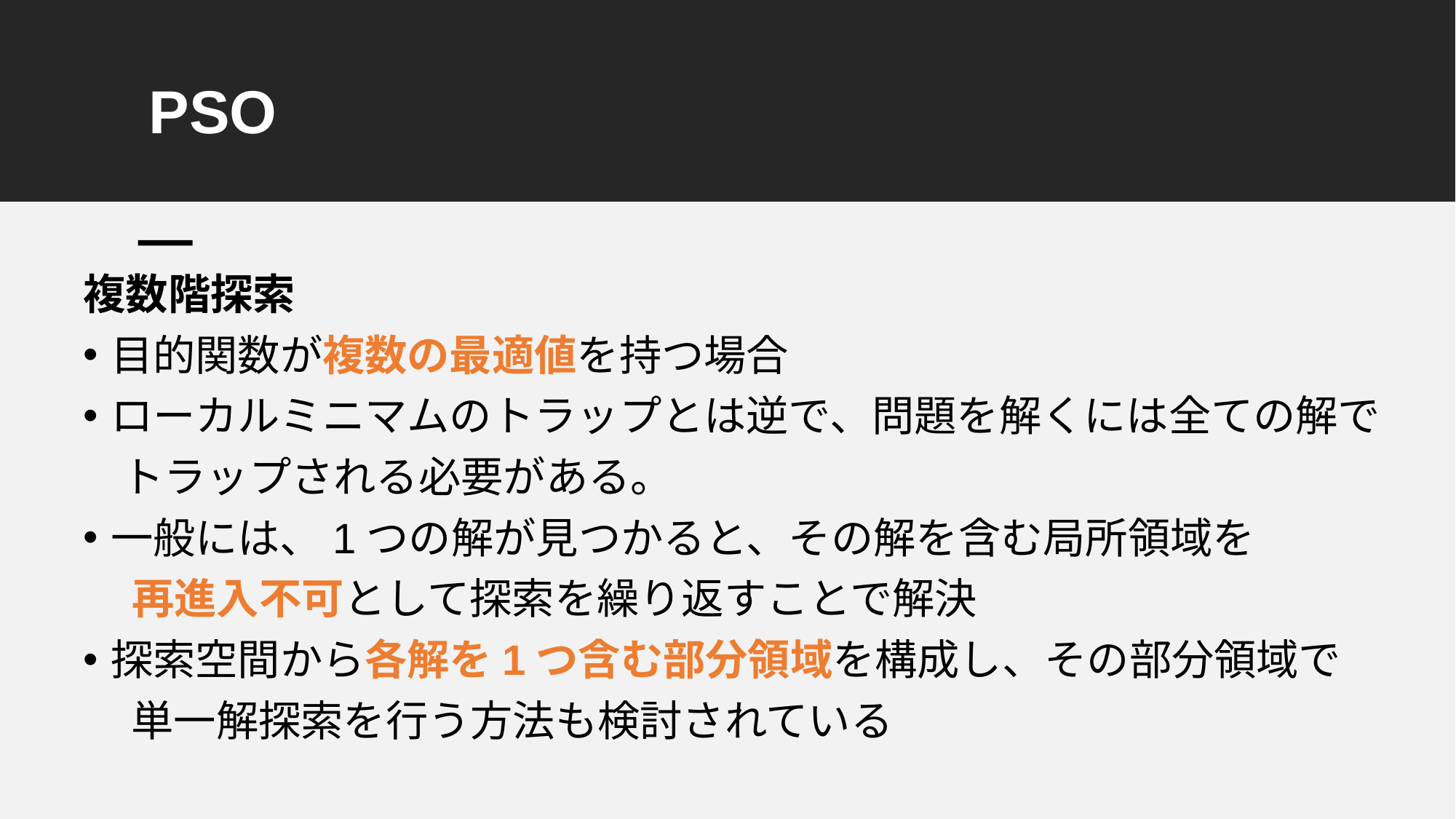

# PSO

複数階探索
目的関数が複数の最適値を持つ場合
ローカルミニマムのトラップとは逆で、問題を解くには全ての解で
   トラップされる必要がある。
一般には、1つの解が見つかると、その解を含む局所領域を
    再進入不可として探索を繰り返すことで解決
探索空間から各解を1つ含む部分領域を構成し、その部分領域で
    単一解探索を行う方法も検討されている